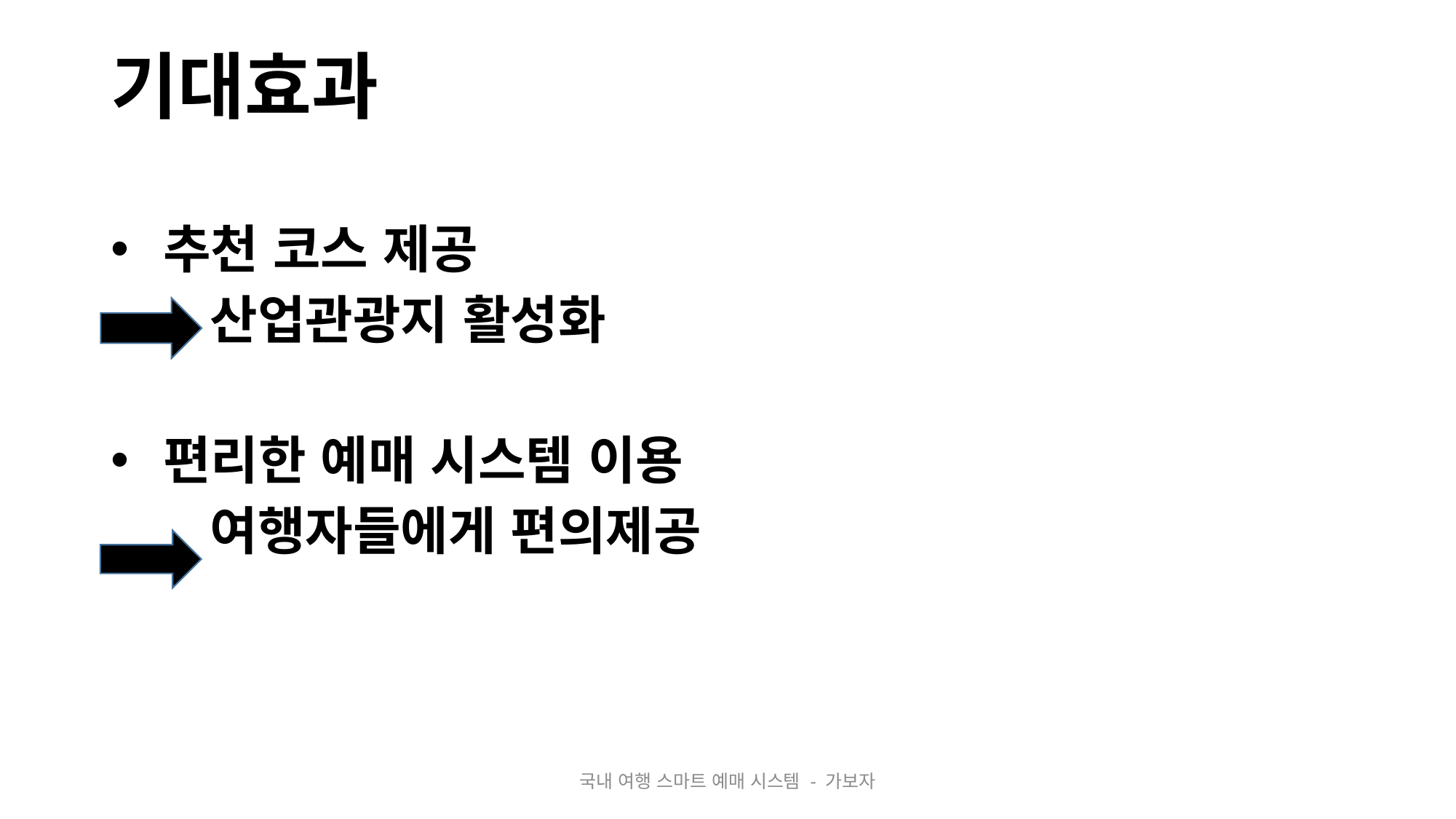

# 기대효과
 추천 코스 제공
      산업관광지 활성화

 편리한 예매 시스템 이용
      여행자들에게 편의제공

국내 여행 스마트 예매 시스템 - 가보자